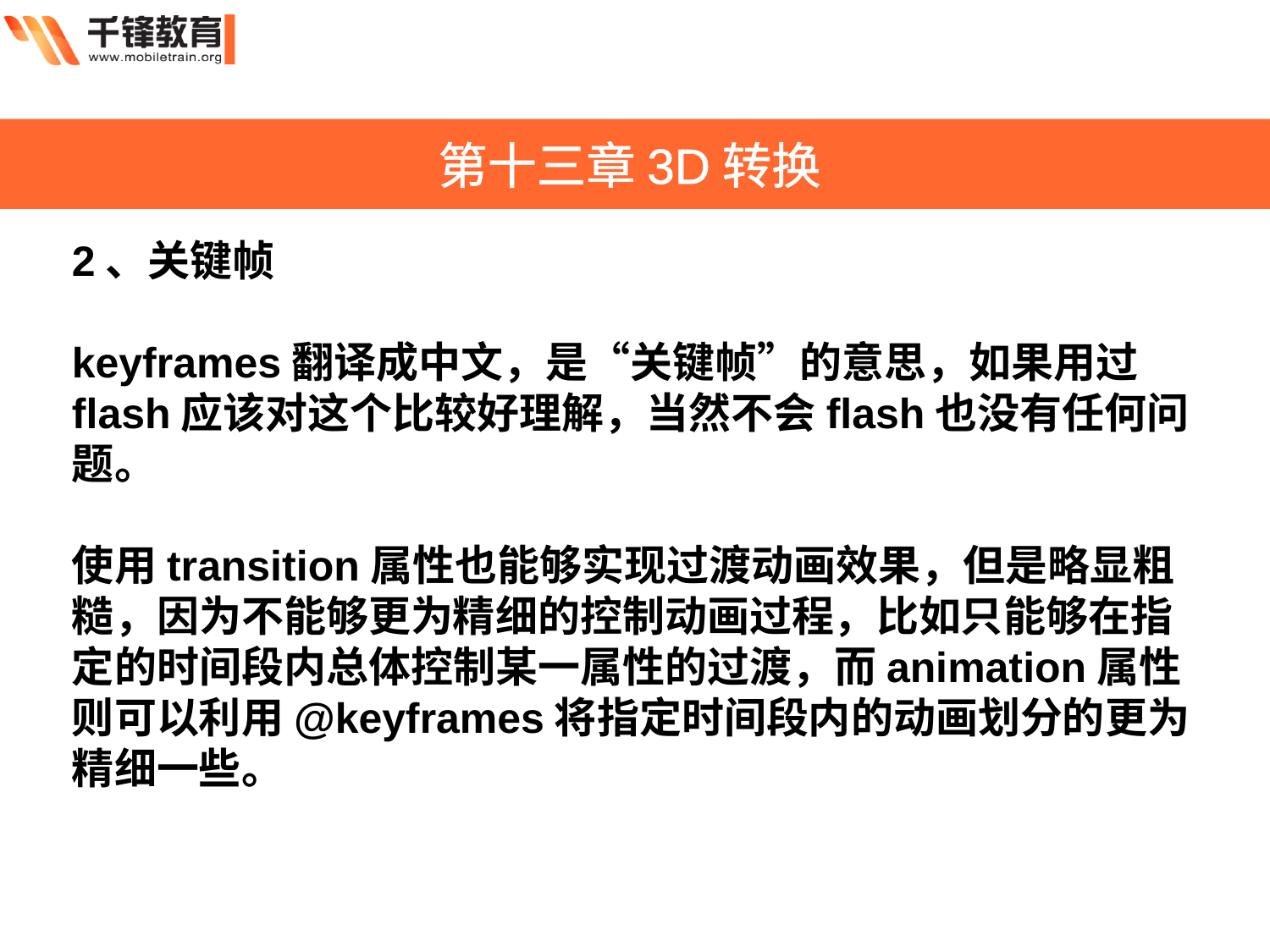

第十三章3D转换
2、关键帧

keyframes翻译成中文，是“关键帧”的意思，如果用过flash应该对这个比较好理解，当然不会flash也没有任何问题。
使用transition属性也能够实现过渡动画效果，但是略显粗糙，因为不能够更为精细的控制动画过程，比如只能够在指定的时间段内总体控制某一属性的过渡，而animation属性则可以利用@keyframes将指定时间段内的动画划分的更为精细一些。